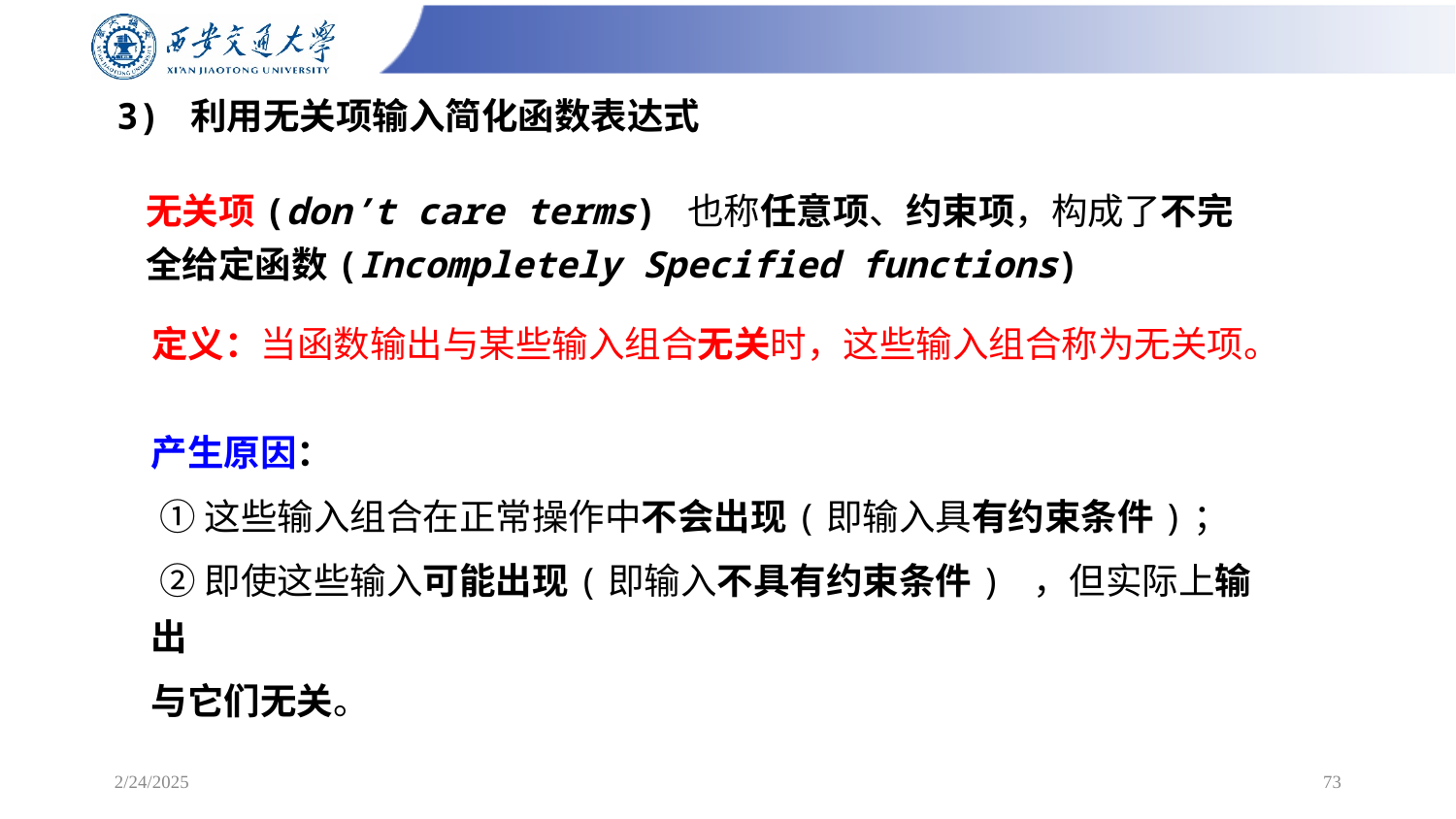

# 3) 利用无关项输入简化函数表达式
无关项(don’t care terms) 也称任意项、约束项，构成了不完全给定函数(Incompletely Specified functions)
定义：当函数输出与某些输入组合无关时，这些输入组合称为无关项。
产生原因：
 ①这些输入组合在正常操作中不会出现(即输入具有约束条件)；
 ②即使这些输入可能出现(即输入不具有约束条件) ，但实际上输出
与它们无关。
2/24/2025
73